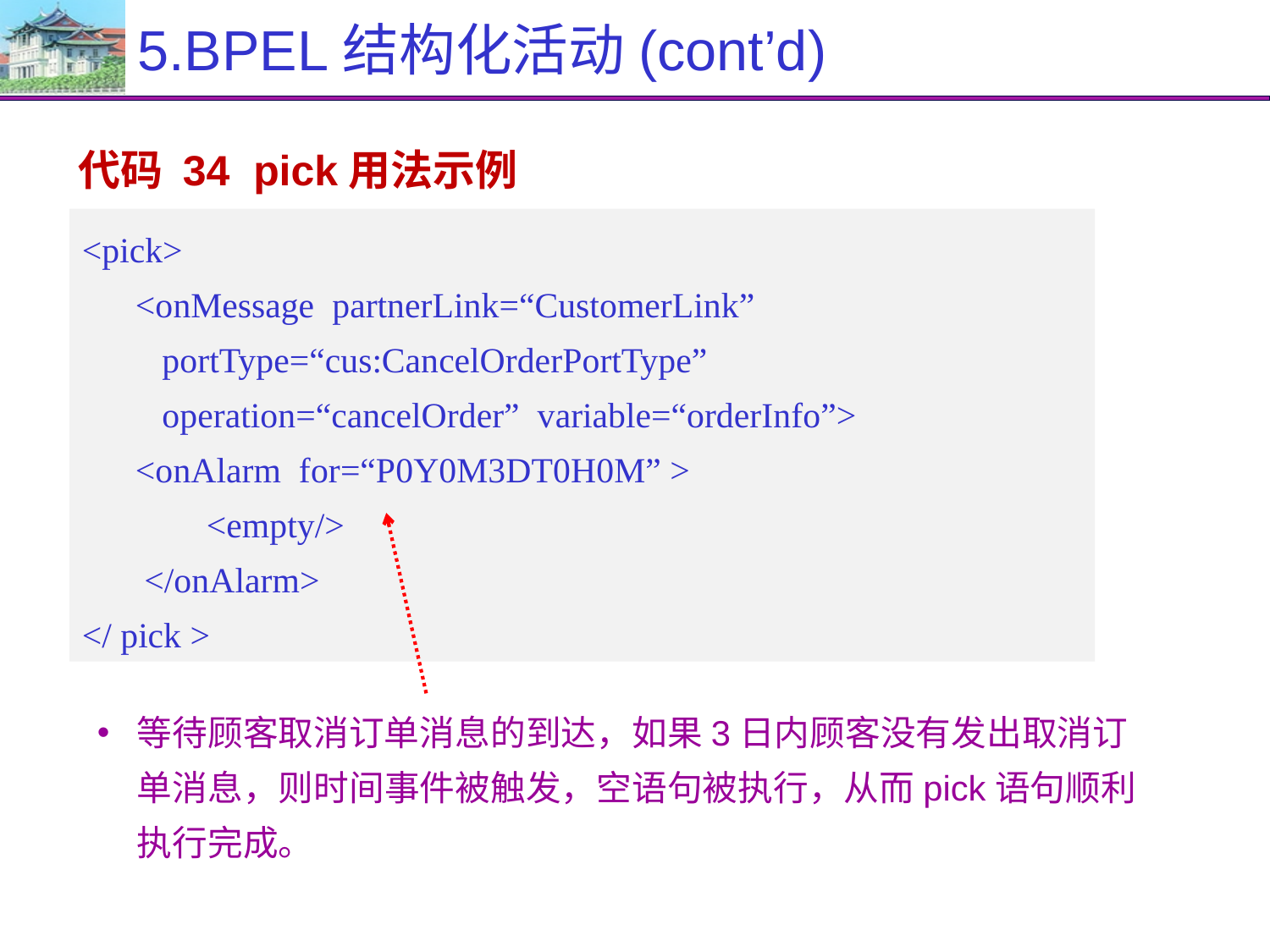

# 5.BPEL结构化活动(cont’d)
代码 34  pick用法示例
<pick>
      <onMessage  partnerLink=“CustomerLink”
         portType=“cus:CancelOrderPortType”
         operation=“cancelOrder”  variable=“orderInfo”>
      <onAlarm  for=“P0Y0M3DT0H0M” >
              <empty/>
       </onAlarm>
</ pick >
等待顾客取消订单消息的到达，如果3日内顾客没有发出取消订单消息，则时间事件被触发，空语句被执行，从而pick语句顺利执行完成。